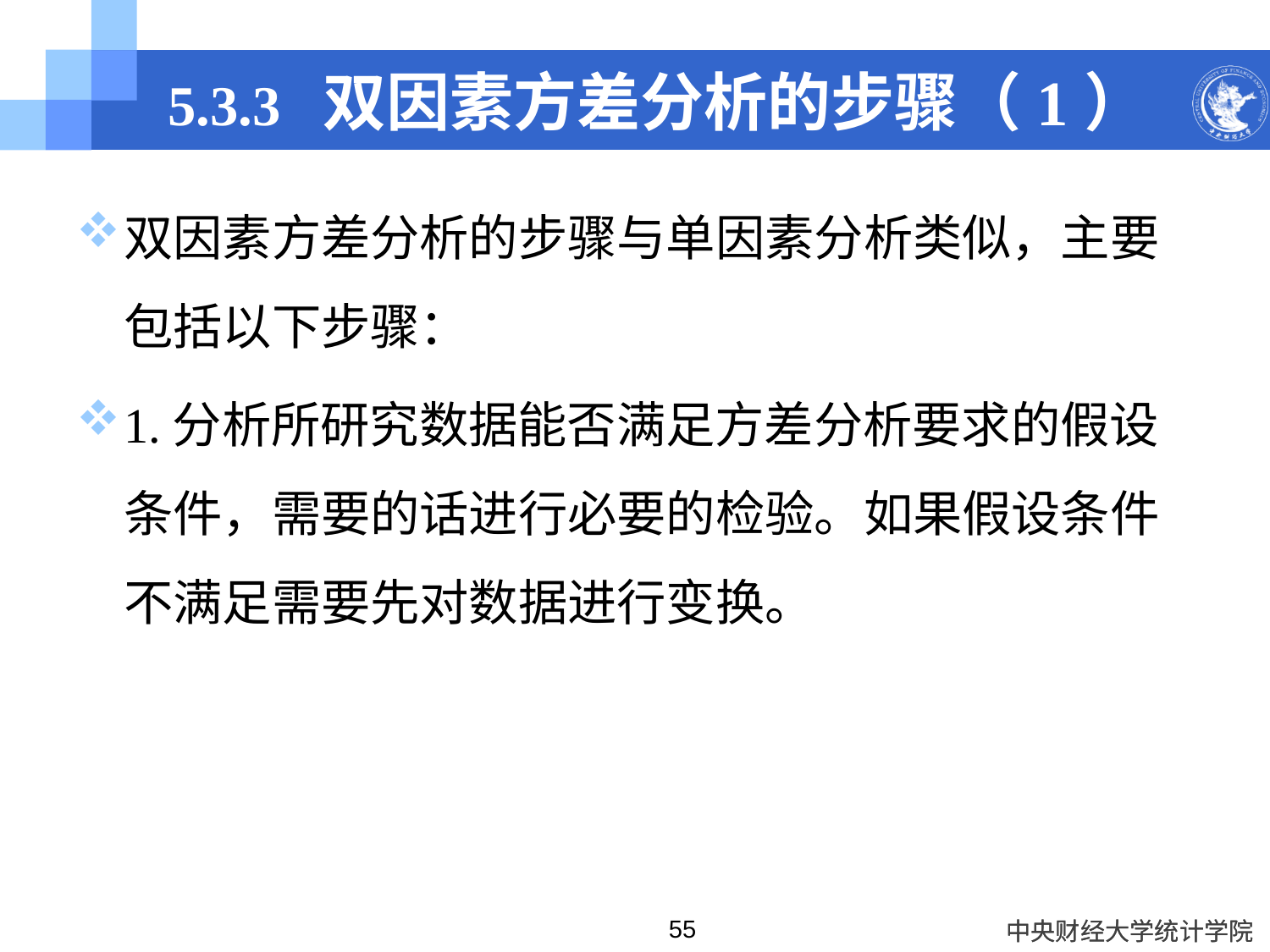

# 5.3.3  双因素方差分析的步骤（1）
双因素方差分析的步骤与单因素分析类似，主要包括以下步骤：
1.分析所研究数据能否满足方差分析要求的假设条件，需要的话进行必要的检验。如果假设条件不满足需要先对数据进行变换。
55